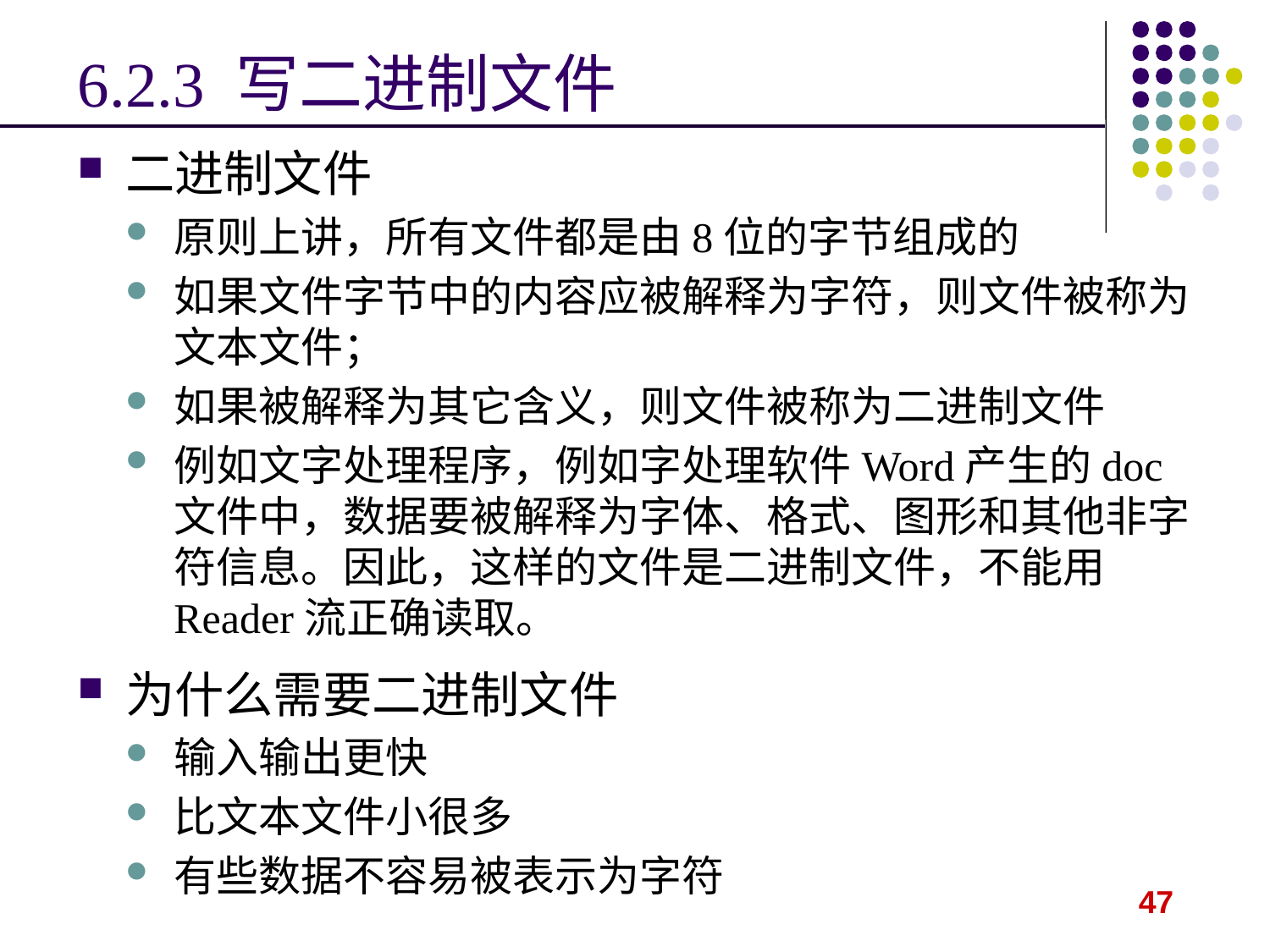

# 6.2.3 写二进制文件
二进制文件
原则上讲，所有文件都是由8位的字节组成的
如果文件字节中的内容应被解释为字符，则文件被称为文本文件；
如果被解释为其它含义，则文件被称为二进制文件
例如文字处理程序，例如字处理软件Word产生的doc文件中，数据要被解释为字体、格式、图形和其他非字符信息。因此，这样的文件是二进制文件，不能用Reader流正确读取。
为什么需要二进制文件
输入输出更快
比文本文件小很多
有些数据不容易被表示为字符